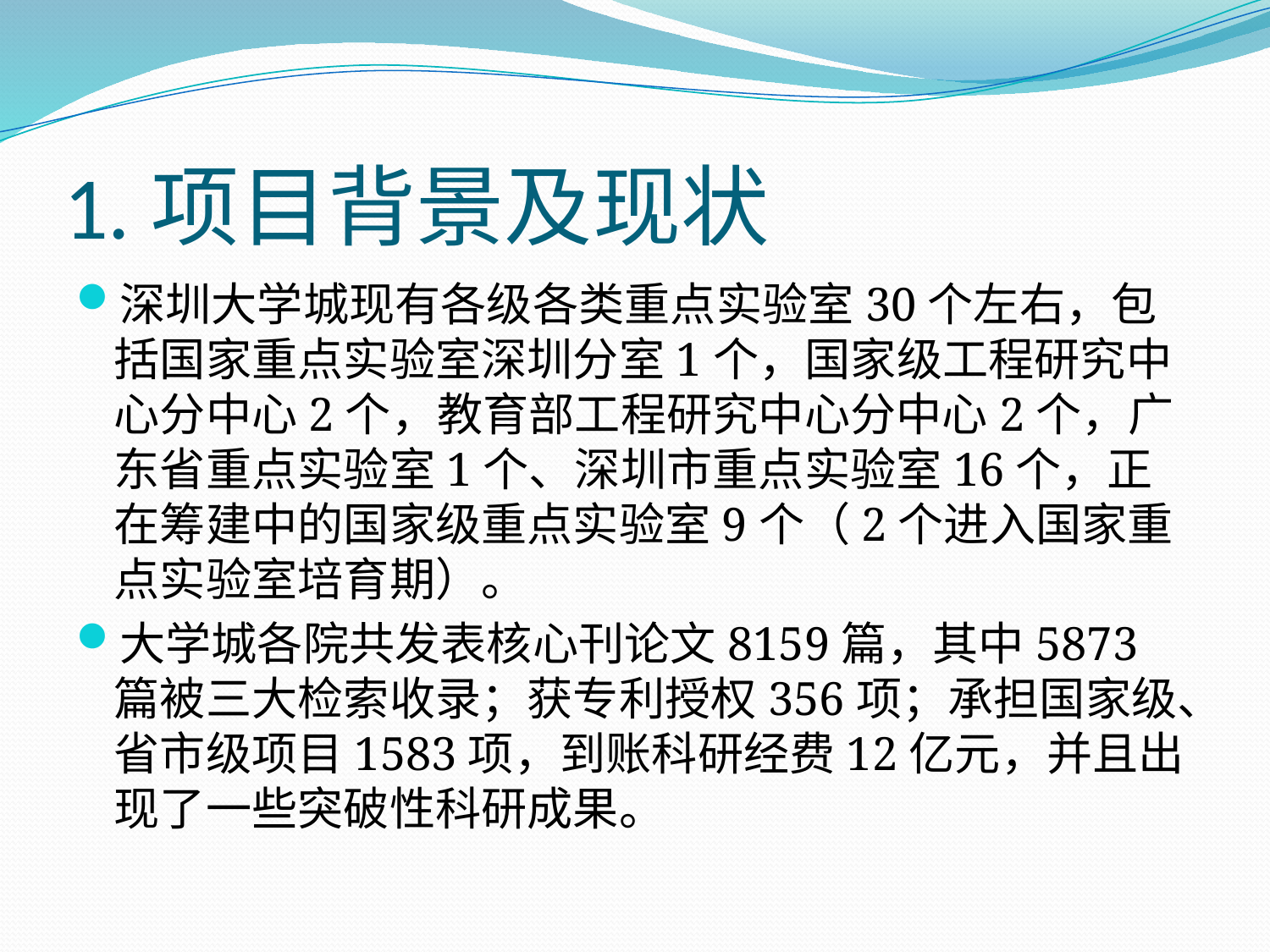

# 1.项目背景及现状
深圳大学城现有各级各类重点实验室30个左右，包括国家重点实验室深圳分室1个，国家级工程研究中心分中心2个，教育部工程研究中心分中心2个，广东省重点实验室1个、深圳市重点实验室16个，正在筹建中的国家级重点实验室9个（2个进入国家重点实验室培育期）。
大学城各院共发表核心刊论文8159篇，其中5873篇被三大检索收录；获专利授权356项；承担国家级、省市级项目1583项，到账科研经费12亿元，并且出现了一些突破性科研成果。